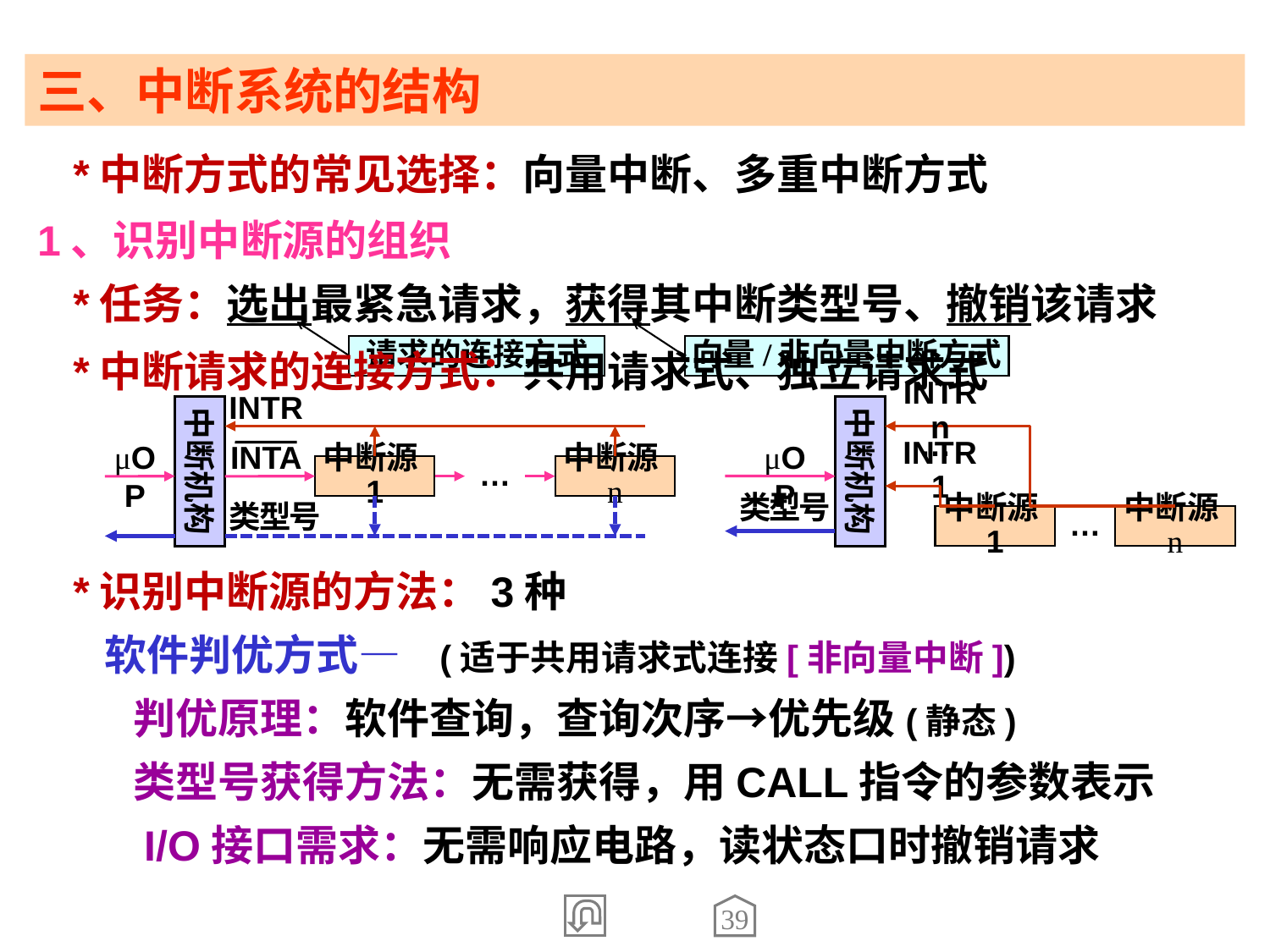

三、中断系统的结构
   *中断方式的常见选择：向量中断、多重中断方式
1、识别中断源的组织
   *任务：选出最紧急请求，获得其中断类型号、撤销该请求
请求的连接方式
向量/非向量中断方式
   *中断请求的连接方式：共用请求式、独立请求式
INTR
中断机构
μOP
INTA

中断源n
中断源1
…
类型号
INTRn
中断机构
…
μOP
INTR1
类型号
中断源1
中断源n
…
   *识别中断源的方法：3种
      软件判优方式—   (适于共用请求式连接[非向量中断])
         判优原理：软件查询，查询次序→优先级(静态)
         类型号获得方法：无需获得，用CALL指令的参数表示
         I/O接口需求：无需响应电路，读状态口时撤销请求

39
44